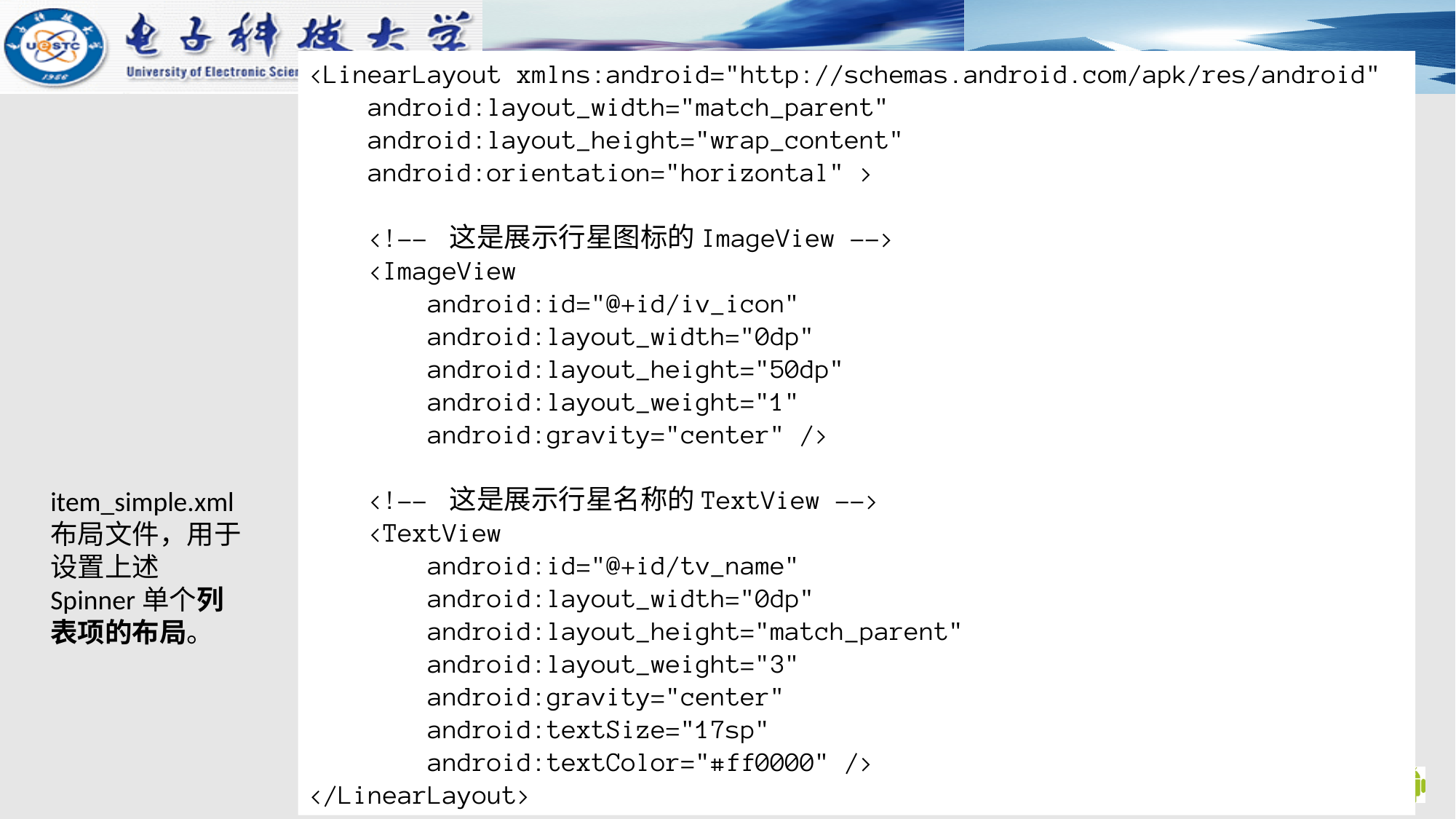

<LinearLayout xmlns:android="http://schemas.android.com/apk/res/android"
    android:layout_width="match_parent"
    android:layout_height="wrap_content"
    android:orientation="horizontal" >
    <!-- 这是展示行星图标的ImageView -->
    <ImageView
        android:id="@+id/iv_icon"
        android:layout_width="0dp"
        android:layout_height="50dp"
        android:layout_weight="1"
        android:gravity="center" />
    <!-- 这是展示行星名称的TextView -->
    <TextView
        android:id="@+id/tv_name"
        android:layout_width="0dp"
        android:layout_height="match_parent"
        android:layout_weight="3"
        android:gravity="center"
        android:textSize="17sp"
        android:textColor="#ff0000" />
</LinearLayout>
item_simple.xml布局文件，用于设置上述Spinner单个列表项的布局。